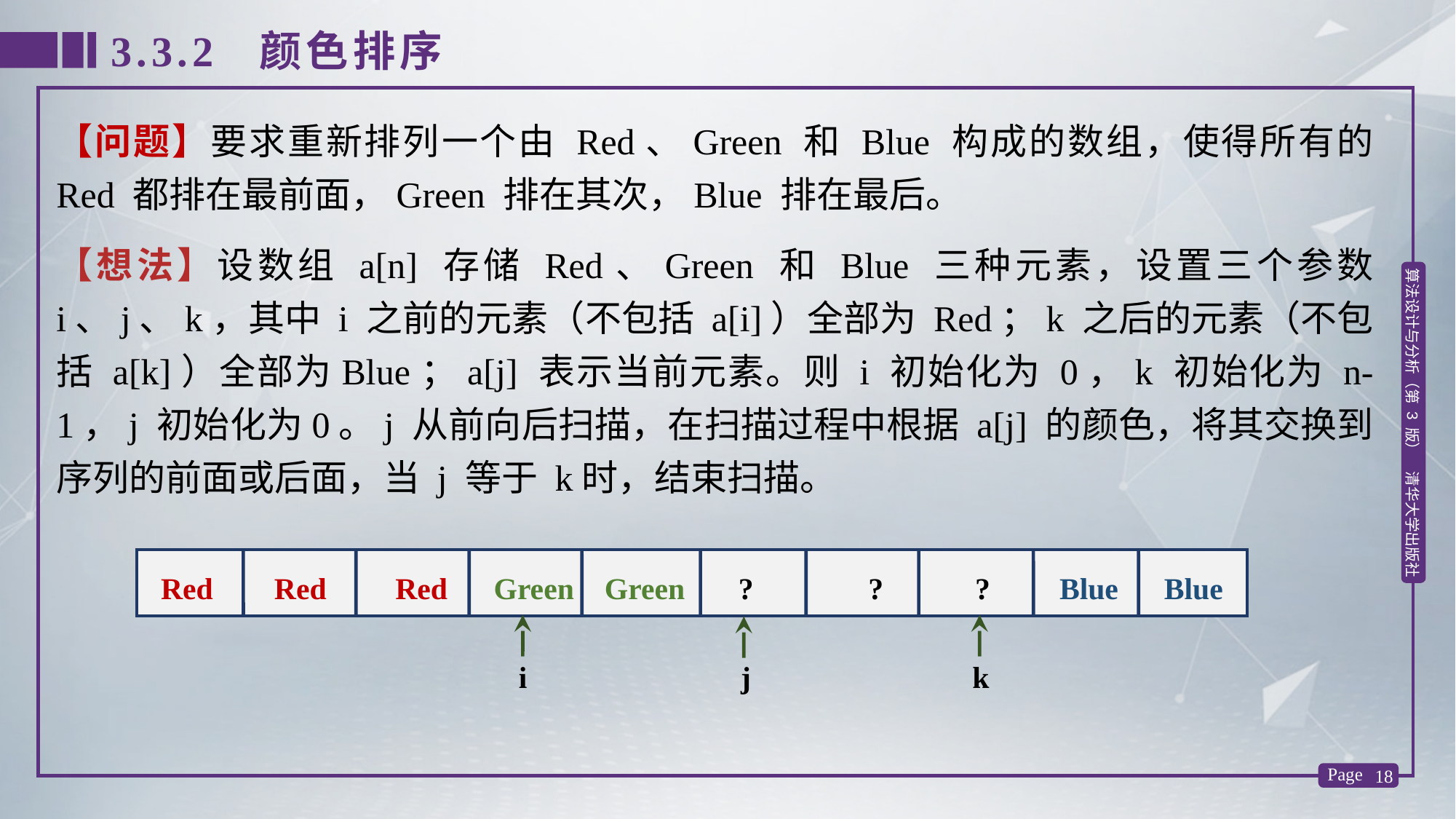

3.3.2  颜色排序
【问题】要求重新排列一个由 Red、Green 和 Blue 构成的数组，使得所有的 Red 都排在最前面，Green 排在其次，Blue 排在最后。
【想法】设数组 a[n] 存储 Red、Green 和 Blue 三种元素，设置三个参数 i、j、k，其中 i 之前的元素（不包括 a[i]）全部为 Red；k 之后的元素（不包括 a[k]）全部为Blue；a[j] 表示当前元素。则 i 初始化为 0，k 初始化为 n-1，j 初始化为0。j 从前向后扫描，在扫描过程中根据 a[j] 的颜色，将其交换到序列的前面或后面，当 j 等于 k时，结束扫描。
  Red        Red         Red      Green    Green       ?               ?            ?         Blue      Blue

i                            j                             k